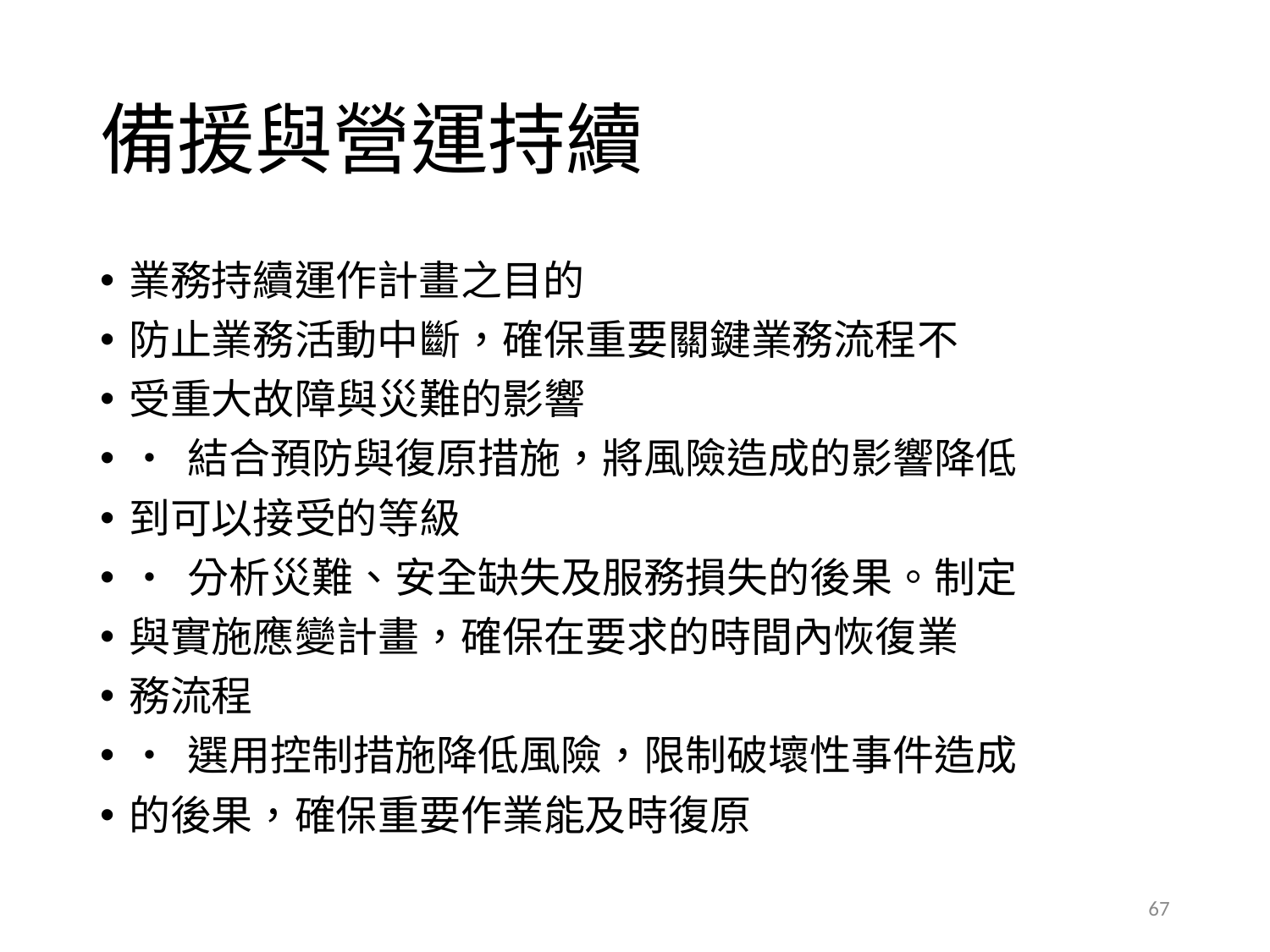

# 備援與營運持續
業務持續運作計畫之目的
防止業務活動中斷，確保重要關鍵業務流程不
受重大故障與災難的影響
• 結合預防與復原措施，將風險造成的影響降低
到可以接受的等級
• 分析災難、安全缺失及服務損失的後果。制定
與實施應變計畫，確保在要求的時間內恢復業
務流程
• 選用控制措施降低風險，限制破壞性事件造成
的後果，確保重要作業能及時復原
67